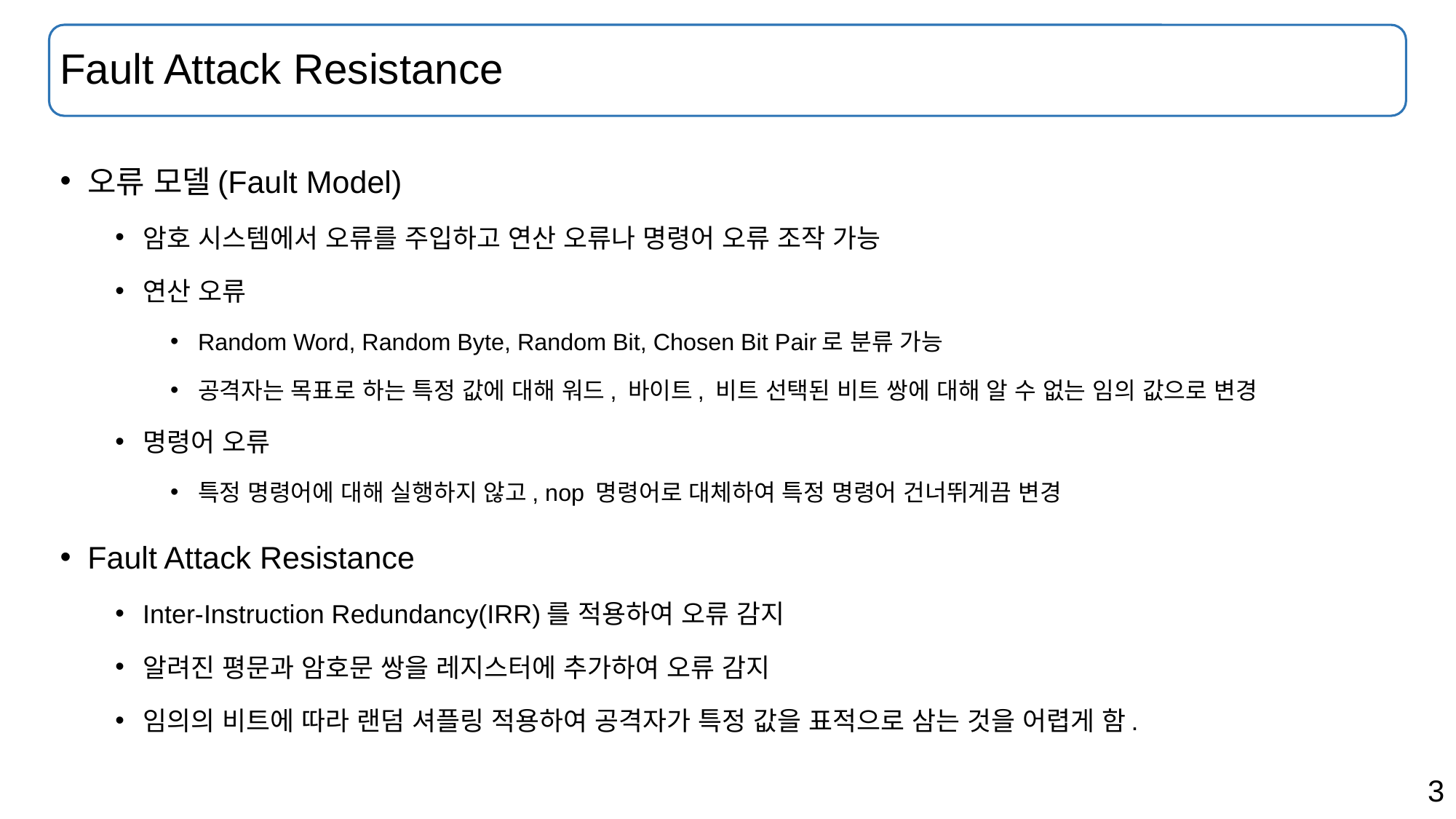

# Fault Attack Resistance
오류 모델(Fault Model)
암호 시스템에서 오류를 주입하고 연산 오류나 명령어 오류 조작 가능
연산 오류
Random Word, Random Byte, Random Bit, Chosen Bit Pair로 분류 가능
공격자는 목표로 하는 특정 값에 대해 워드, 바이트, 비트 선택된 비트 쌍에 대해 알 수 없는 임의 값으로 변경
명령어 오류
특정 명령어에 대해 실행하지 않고, nop 명령어로 대체하여 특정 명령어 건너뛰게끔 변경
Fault Attack Resistance
Inter-Instruction Redundancy(IRR)를 적용하여 오류 감지
알려진 평문과 암호문 쌍을 레지스터에 추가하여 오류 감지
임의의 비트에 따라 랜덤 셔플링 적용하여 공격자가 특정 값을 표적으로 삼는 것을 어렵게 함.